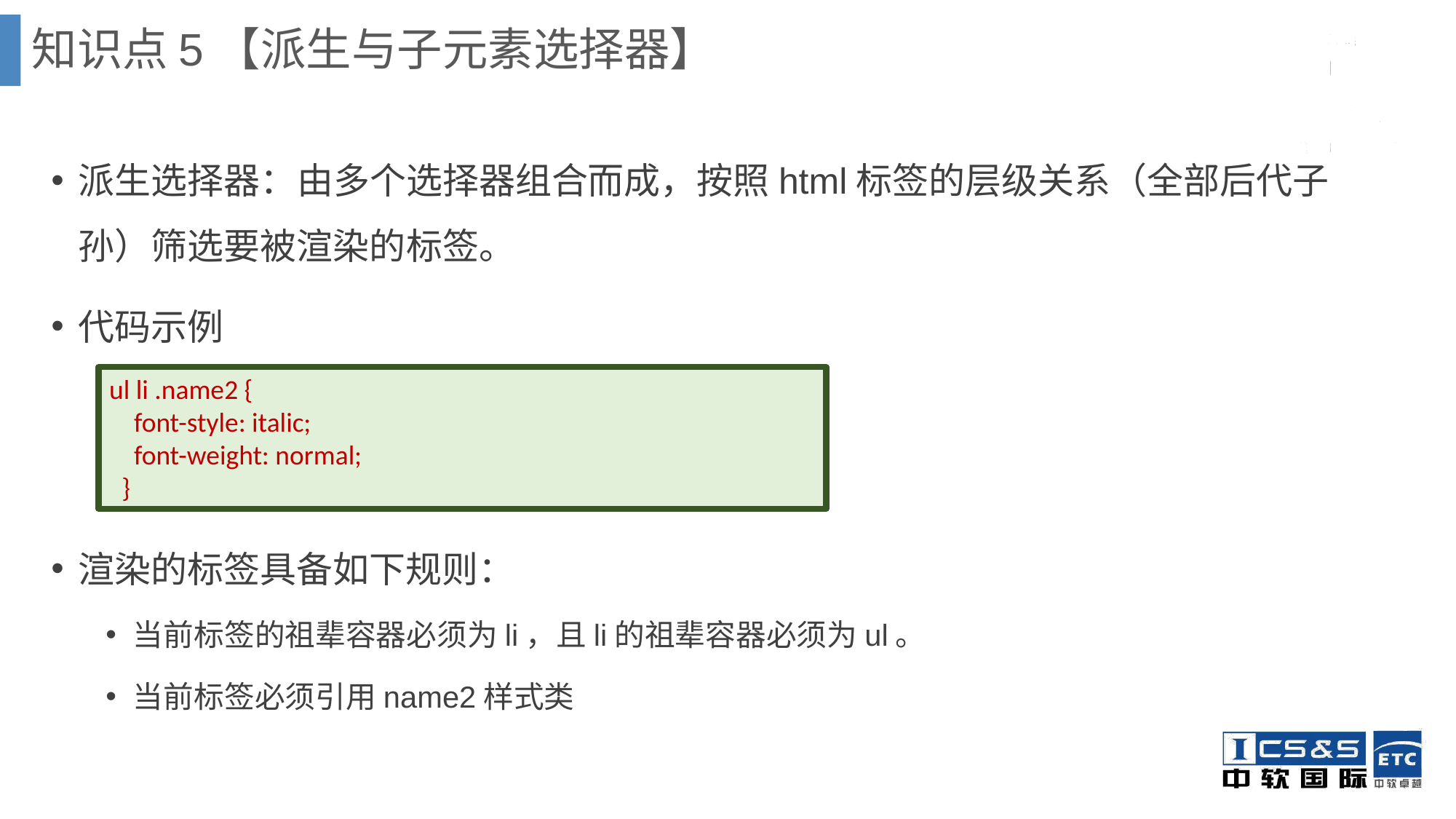

知识点5【派生与子元素选择器】
派生选择器：由多个选择器组合而成，按照html标签的层级关系（全部后代子孙）筛选要被渲染的标签。
代码示例

渲染的标签具备如下规则：
当前标签的祖辈容器必须为li，且li的祖辈容器必须为ul。
当前标签必须引用name2样式类

ul li .name2 {
    font-style: italic;
    font-weight: normal;
  }